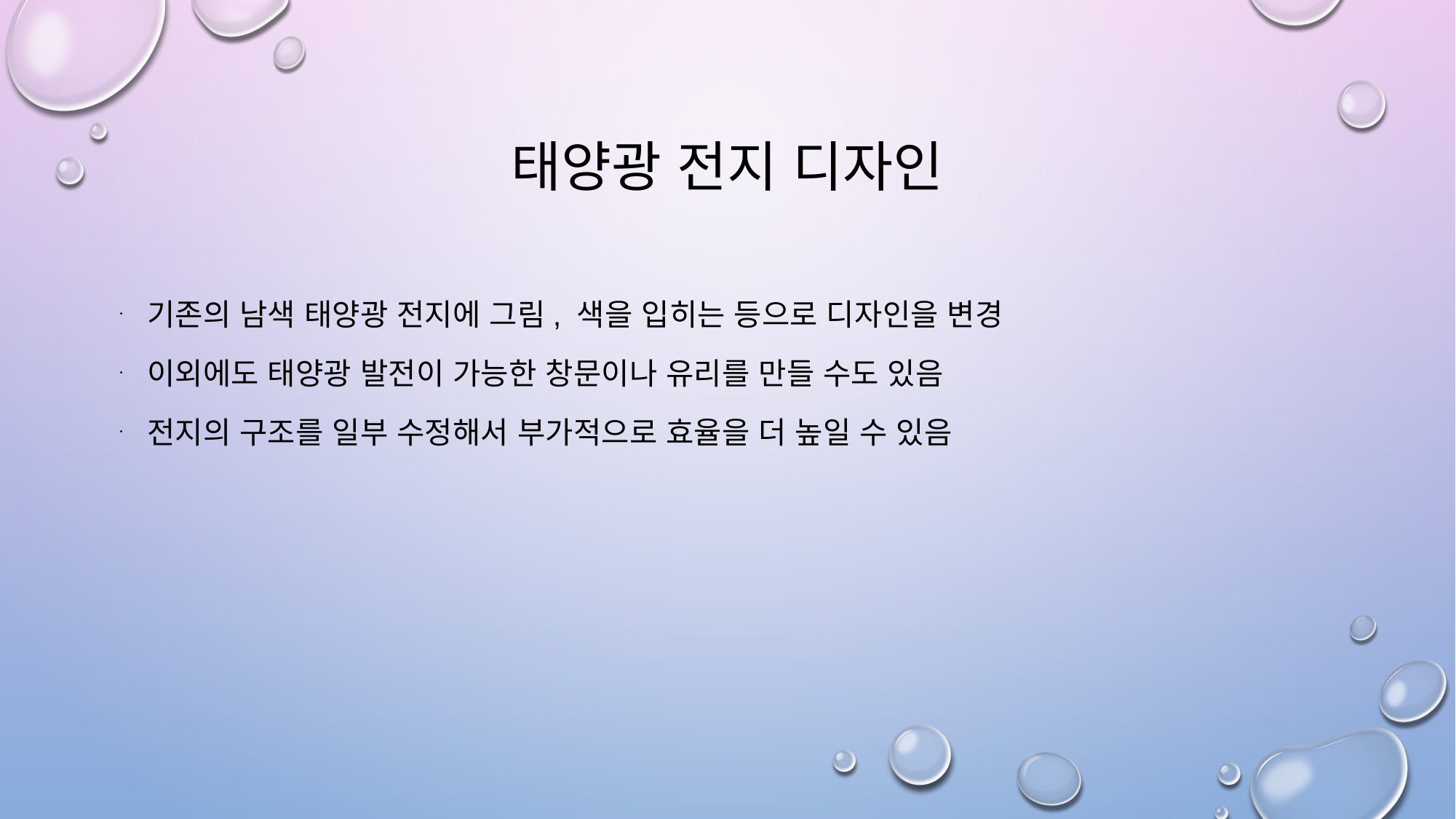

# 태양광 전지 디자인
기존의 남색 태양광 전지에 그림, 색을 입히는 등으로 디자인을 변경
이외에도 태양광 발전이 가능한 창문이나 유리를 만들 수도 있음
전지의 구조를 일부 수정해서 부가적으로 효율을 더 높일 수 있음